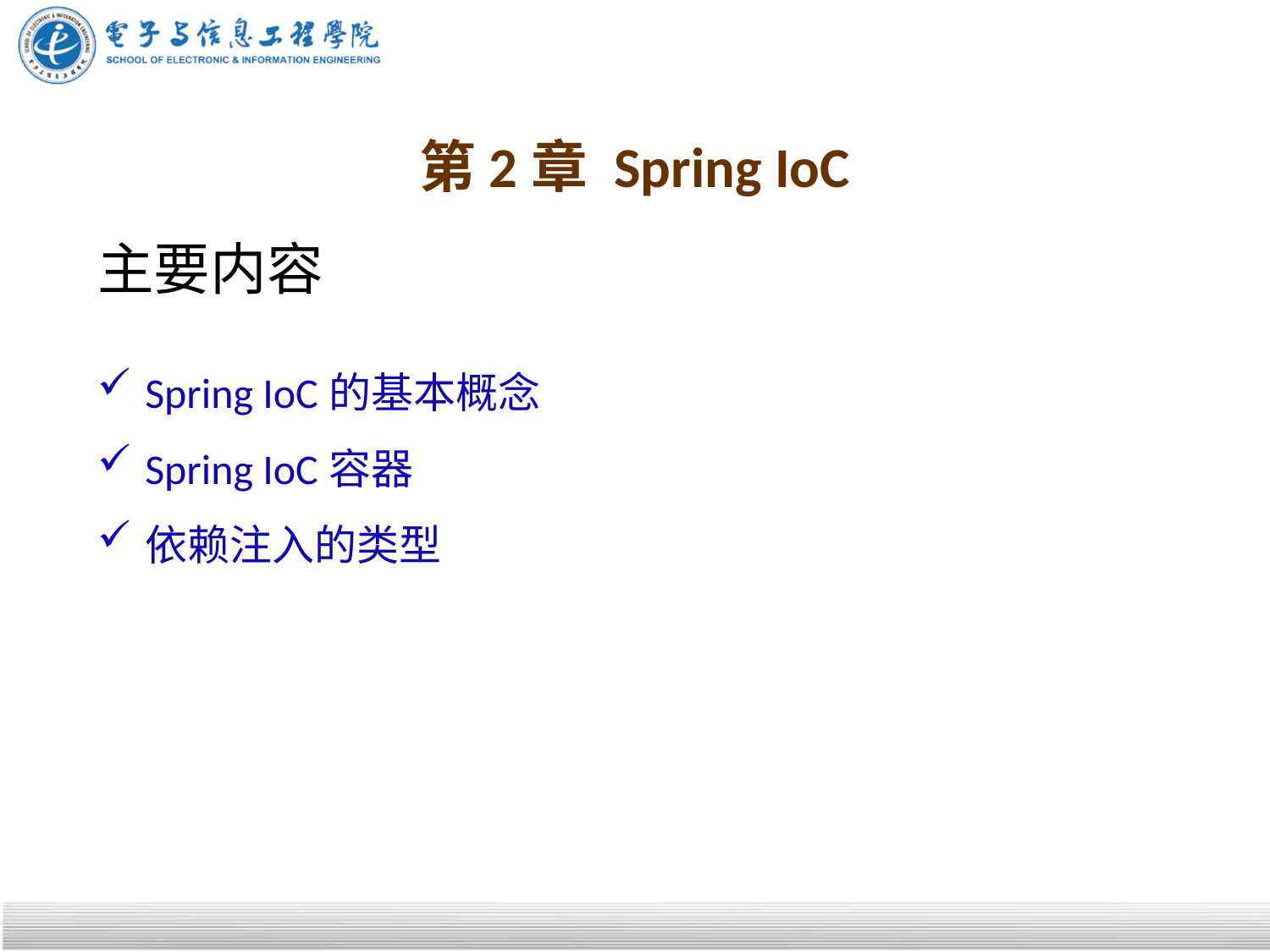

# 第2章 Spring IoC
主要内容

Spring IoC的基本概念
Spring IoC容器
依赖注入的类型